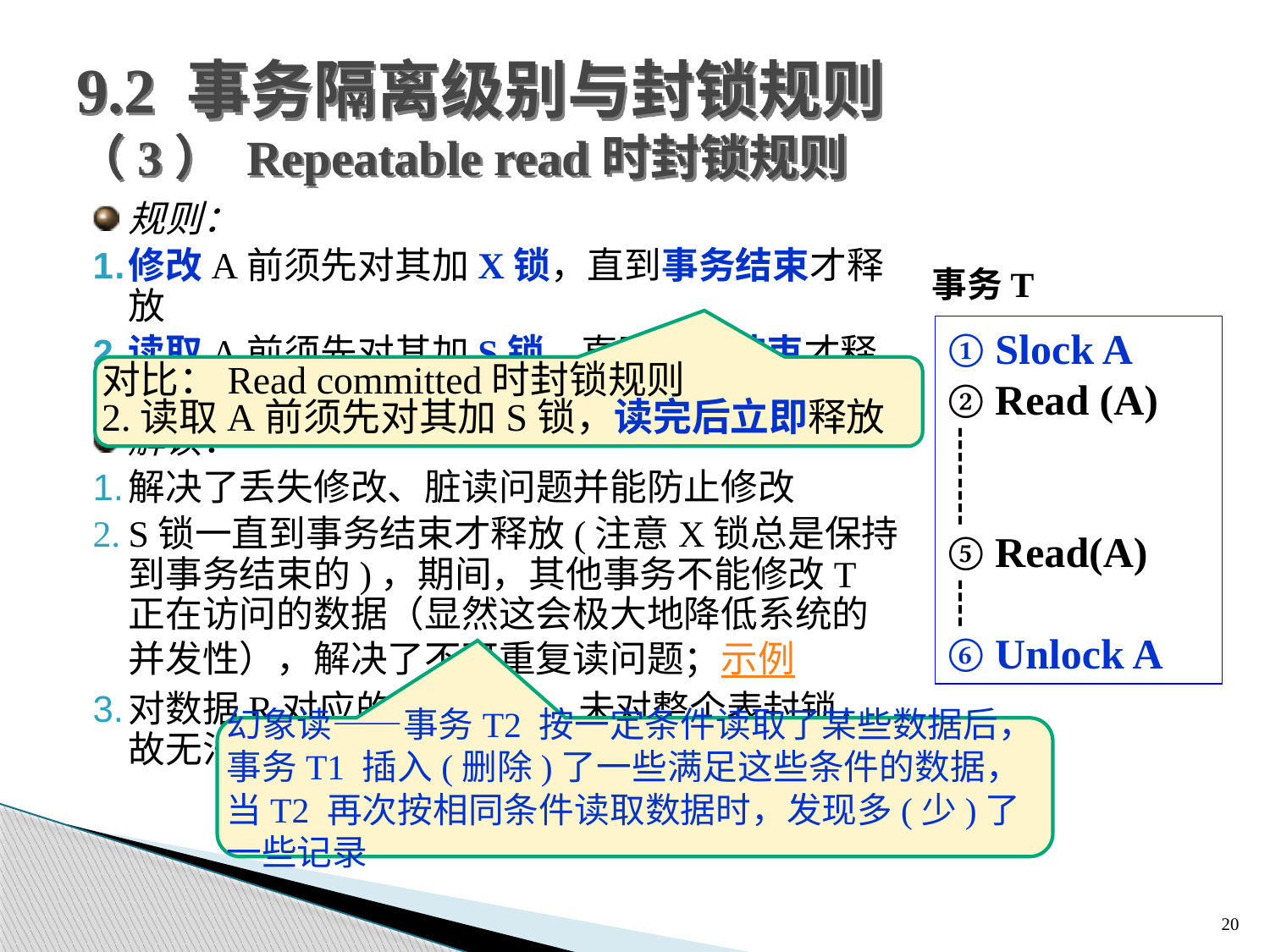

# 9.2 事务隔离级别与封锁规则 （3） Repeatable read时封锁规则
规则：
修改A前须先对其加X锁，直到事务结束才释放
读取A前须先对其加S锁，直到事务结束才释放
解读：
解决了丢失修改、脏读问题并能防止修改
S锁一直到事务结束才释放(注意X锁总是保持到事务结束的)，期间，其他事务不能修改T正在访问的数据（显然这会极大地降低系统的并发性），解决了不可重复读问题；示例
对数据R对应的记录封锁，未对整个表封锁，故无法解决幻象读。
事务T
① Slock A
② Read (A)
┊
┊
⑤ Read(A)
┊
⑥ Unlock A
对比：Read committed时封锁规则
2.读取A前须先对其加S锁，读完后立即释放
幻象读——事务T2 按一定条件读取了某些数据后，事务T1 插入(删除)了一些满足这些条件的数据，当T2 再次按相同条件读取数据时，发现多(少)了一些记录
20